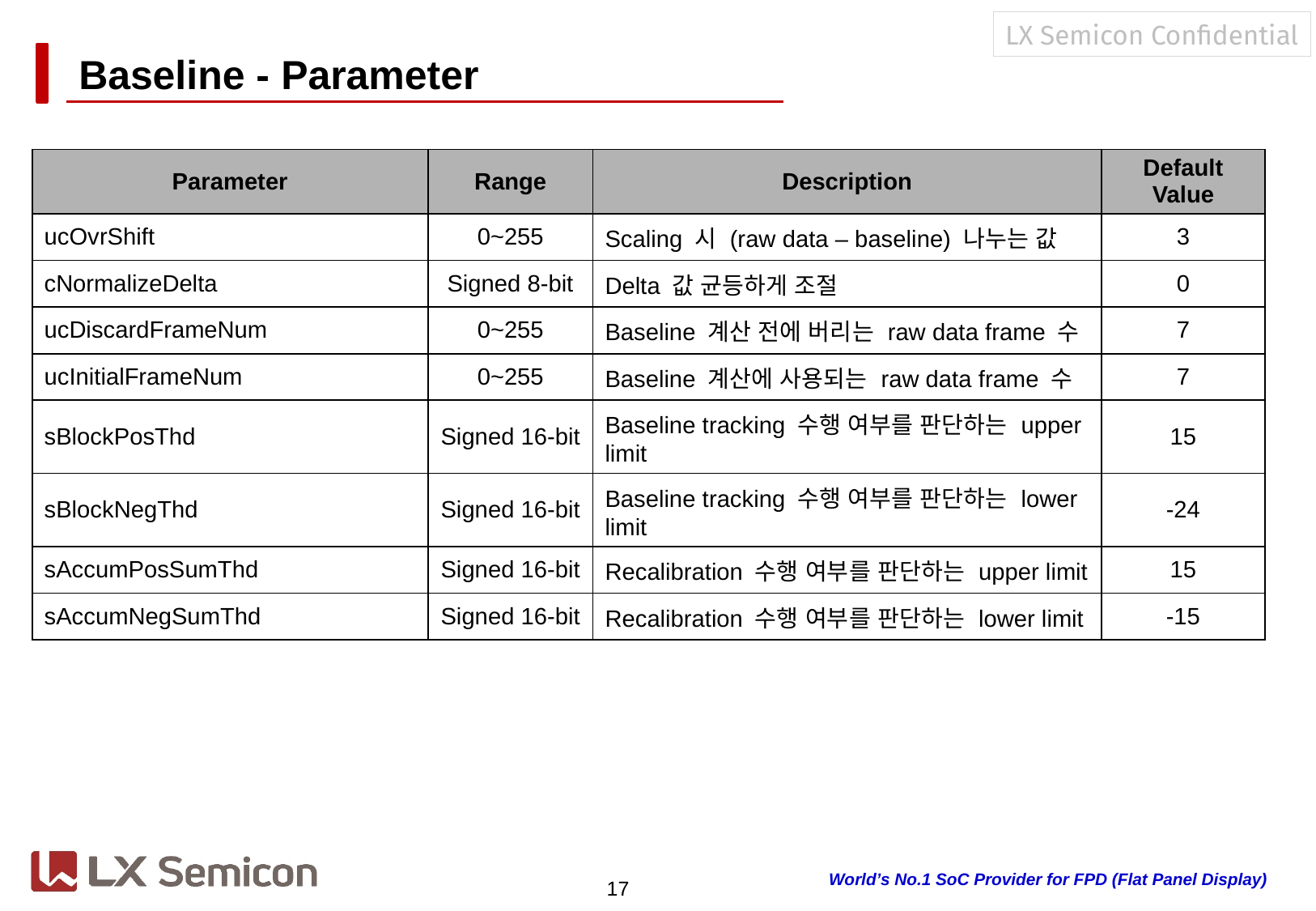

# Baseline - Parameter
| Parameter | Range | Description | Default Value |
| --- | --- | --- | --- |
| ucOvrShift | 0~255 | Scaling 시 (raw data – baseline) 나누는 값 | 3 |
| cNormalizeDelta | Signed 8-bit | Delta 값 균등하게 조절 | 0 |
| ucDiscardFrameNum | 0~255 | Baseline 계산 전에 버리는 raw data frame 수 | 7 |
| ucInitialFrameNum | 0~255 | Baseline 계산에 사용되는 raw data frame 수 | 7 |
| sBlockPosThd | Signed 16-bit | Baseline tracking 수행 여부를 판단하는 upper limit | 15 |
| sBlockNegThd | Signed 16-bit | Baseline tracking 수행 여부를 판단하는 lower limit | -24 |
| sAccumPosSumThd | Signed 16-bit | Recalibration 수행 여부를 판단하는 upper limit | 15 |
| sAccumNegSumThd | Signed 16-bit | Recalibration 수행 여부를 판단하는 lower limit | -15 |